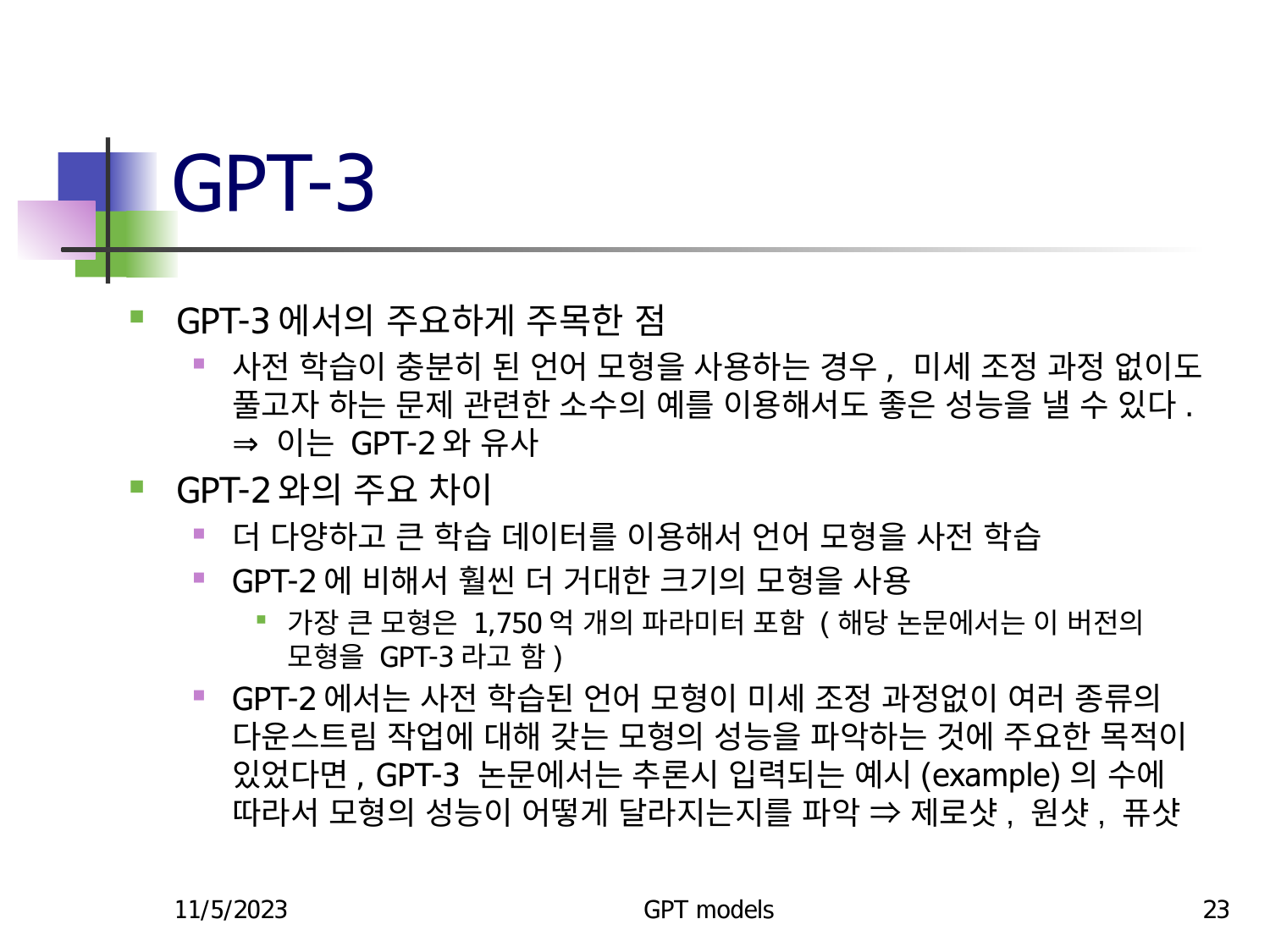

# GPT-3
GPT-3에서의 주요하게 주목한 점
사전 학습이 충분히 된 언어 모형을 사용하는 경우, 미세 조정 과정 없이도 풀고자 하는 문제 관련한 소수의 예를 이용해서도 좋은 성능을 낼 수 있다. ⇒ 이는 GPT-2와 유사
GPT-2와의 주요 차이
더 다양하고 큰 학습 데이터를 이용해서 언어 모형을 사전 학습
GPT-2에 비해서 훨씬 더 거대한 크기의 모형을 사용
가장 큰 모형은 1,750억 개의 파라미터 포함 (해당 논문에서는 이 버전의 모형을 GPT-3라고 함)
GPT-2에서는 사전 학습된 언어 모형이 미세 조정 과정없이 여러 종류의 다운스트림 작업에 대해 갖는 모형의 성능을 파악하는 것에 주요한 목적이 있었다면, GPT-3 논문에서는 추론시 입력되는 예시(example)의 수에 따라서 모형의 성능이 어떻게 달라지는지를 파악 ⇒ 제로샷, 원샷, 퓨샷
11/5/2023
GPT models
23